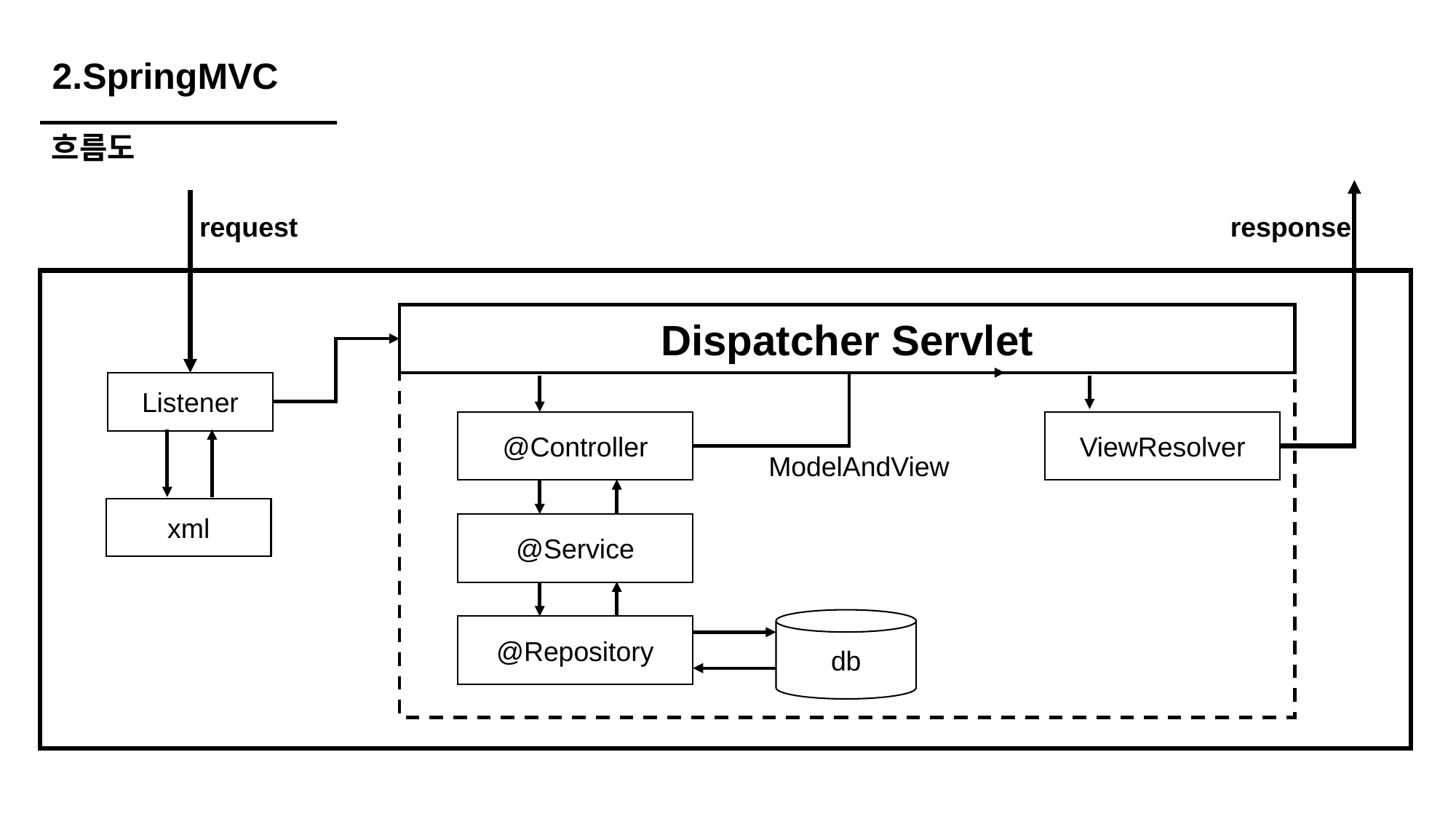

# 2.SpringMVC
흐름도
request
response

Dispatcher Servlet

Listener
@Controller
ViewResolver
ModelAndView
xml
@Service
db
@Repository